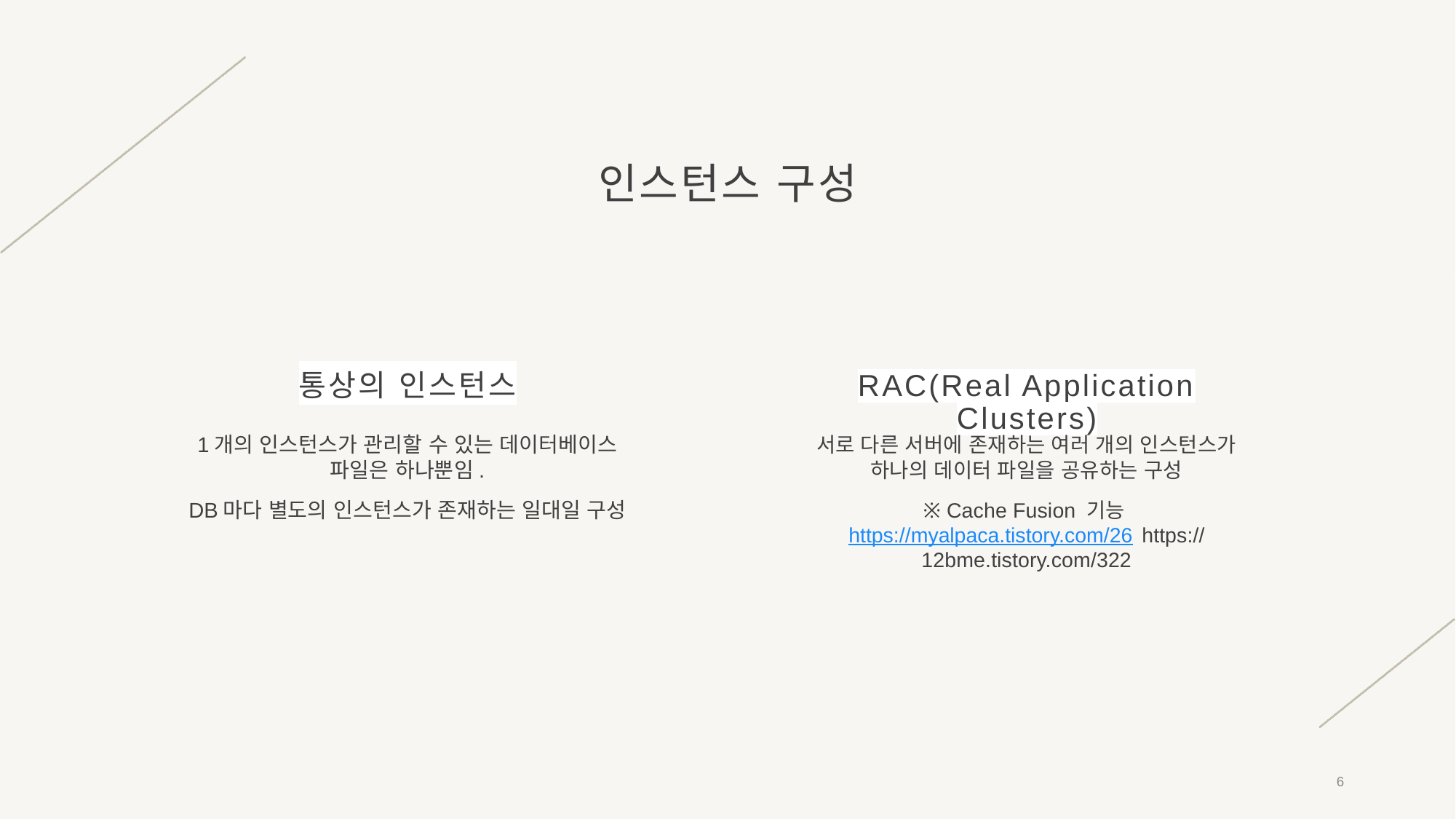

# 인스턴스 구성
통상의 인스턴스
RAC(Real Application Clusters)
1개의 인스턴스가 관리할 수 있는 데이터베이스 파일은 하나뿐임.
DB마다 별도의 인스턴스가 존재하는 일대일 구성
서로 다른 서버에 존재하는 여러 개의 인스턴스가 하나의 데이터 파일을 공유하는 구성
※ Cache Fusion 기능https://myalpaca.tistory.com/26 https://12bme.tistory.com/322
6